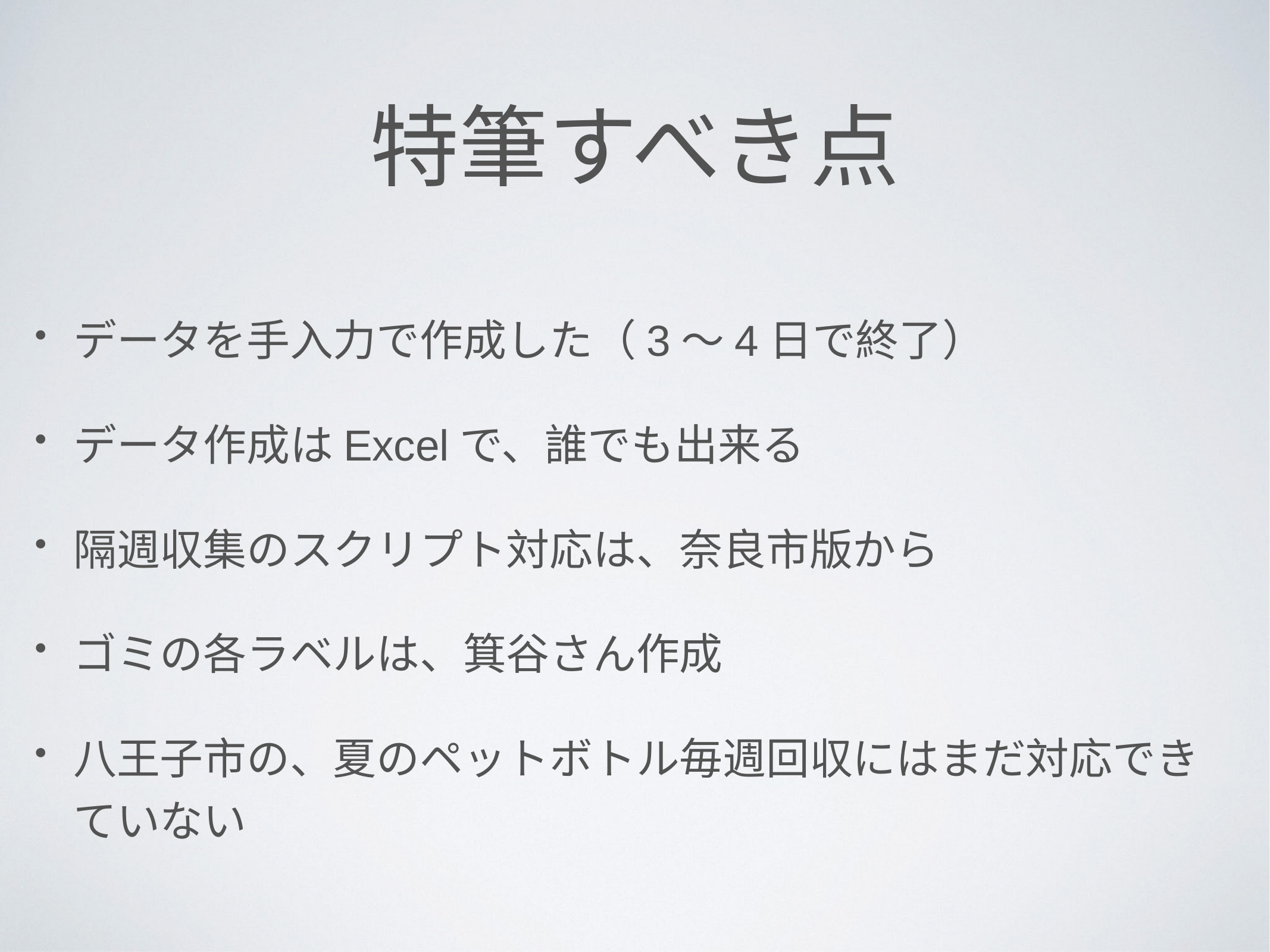

# 特筆すべき点
データを手入力で作成した（3〜4日で終了）
データ作成はExcelで、誰でも出来る
隔週収集のスクリプト対応は、奈良市版から
ゴミの各ラベルは、箕谷さん作成
八王子市の、夏のペットボトル毎週回収にはまだ対応できていない